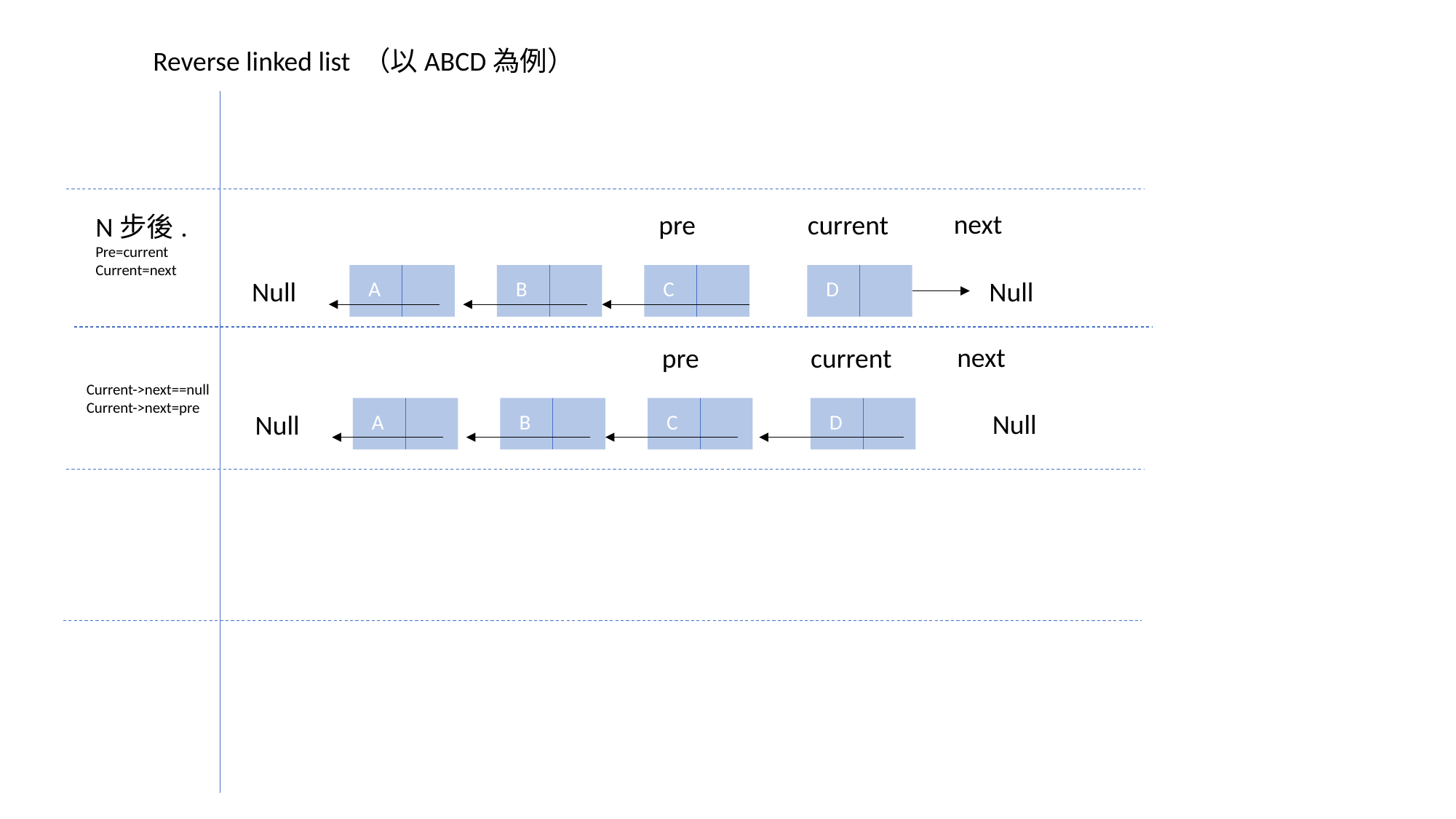

Reverse linked list （以ABCD為例）
next
pre
current
N步後.
Pre=current
Current=next
    A
    B
    C
    D
Null
Null
next
pre
current
Current->next==null
Current->next=pre
    A
    B
    C
    D
Null
Null